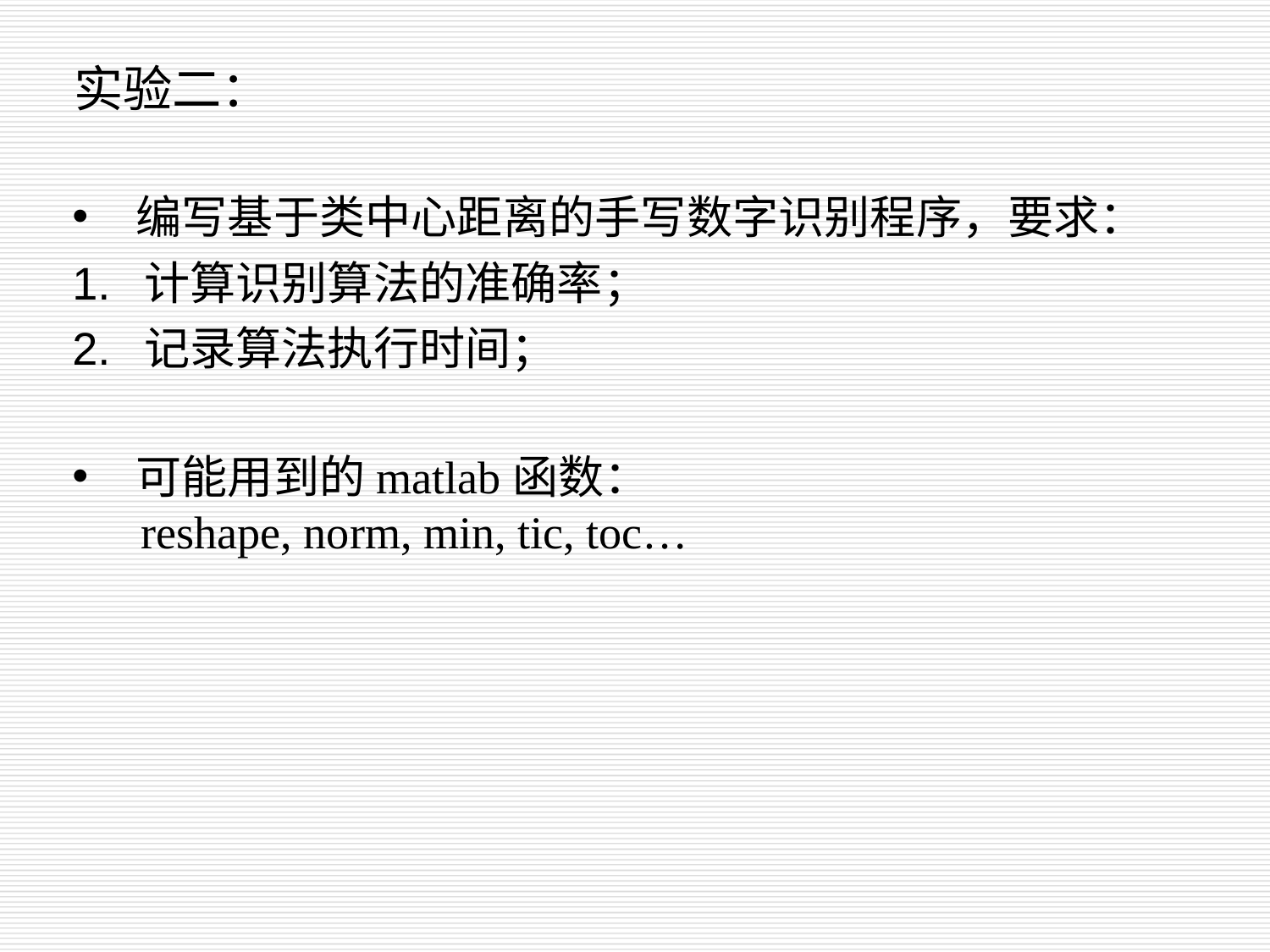

实验二：
编写基于类中心距离的手写数字识别程序，要求：
计算识别算法的准确率；
记录算法执行时间；
可能用到的matlab函数：
      reshape, norm, min, tic, toc…